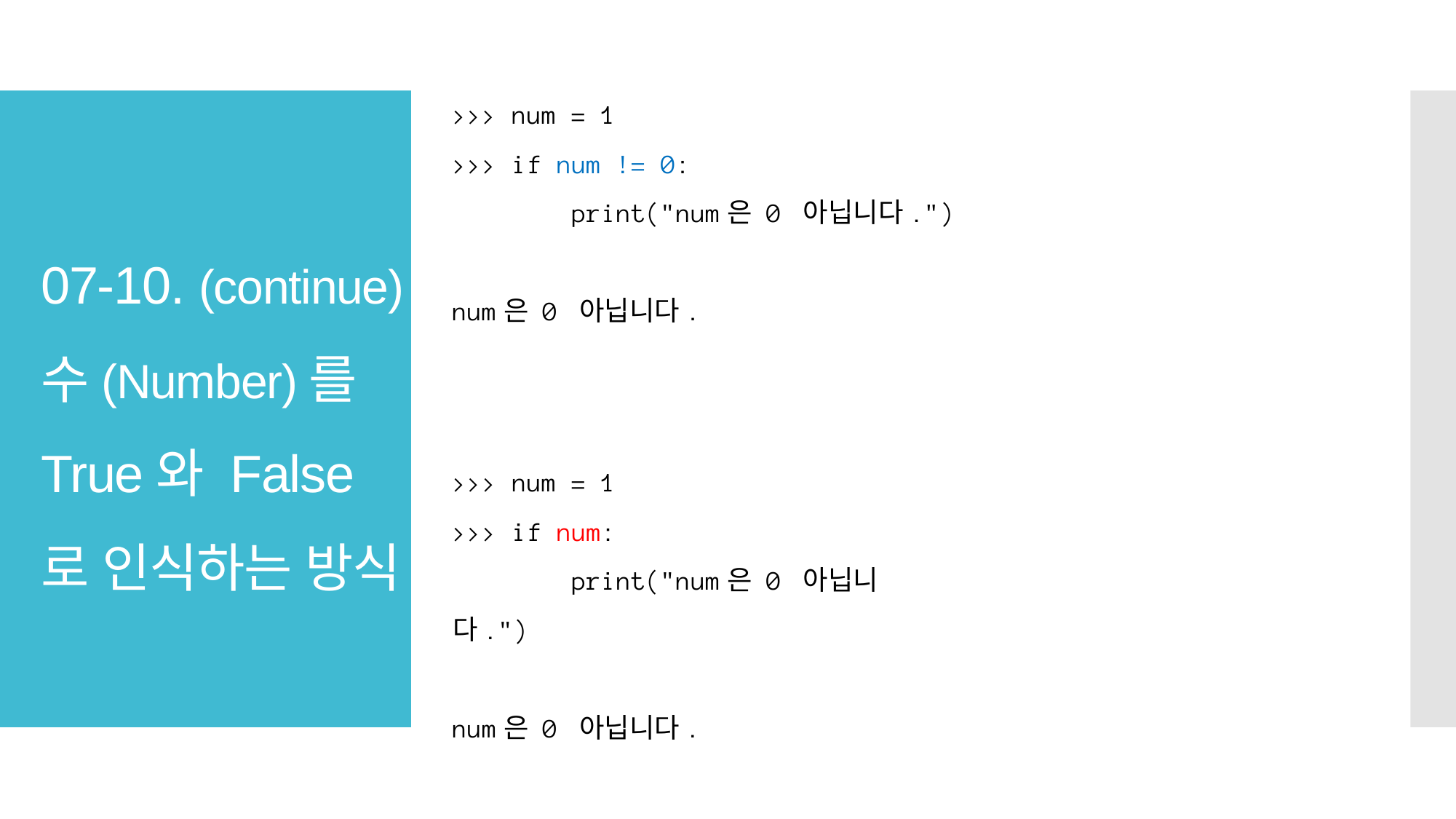

>>> num = 1
>>> if num != 0:
        print("num은 0 아닙니다.")

num은 0 아닙니다.
# 07-10. (continue) 수(Number)를 True와 False로 인식하는 방식
>>> num = 1
>>> if num:
        print("num은 0 아닙니다.")

num은 0 아닙니다.